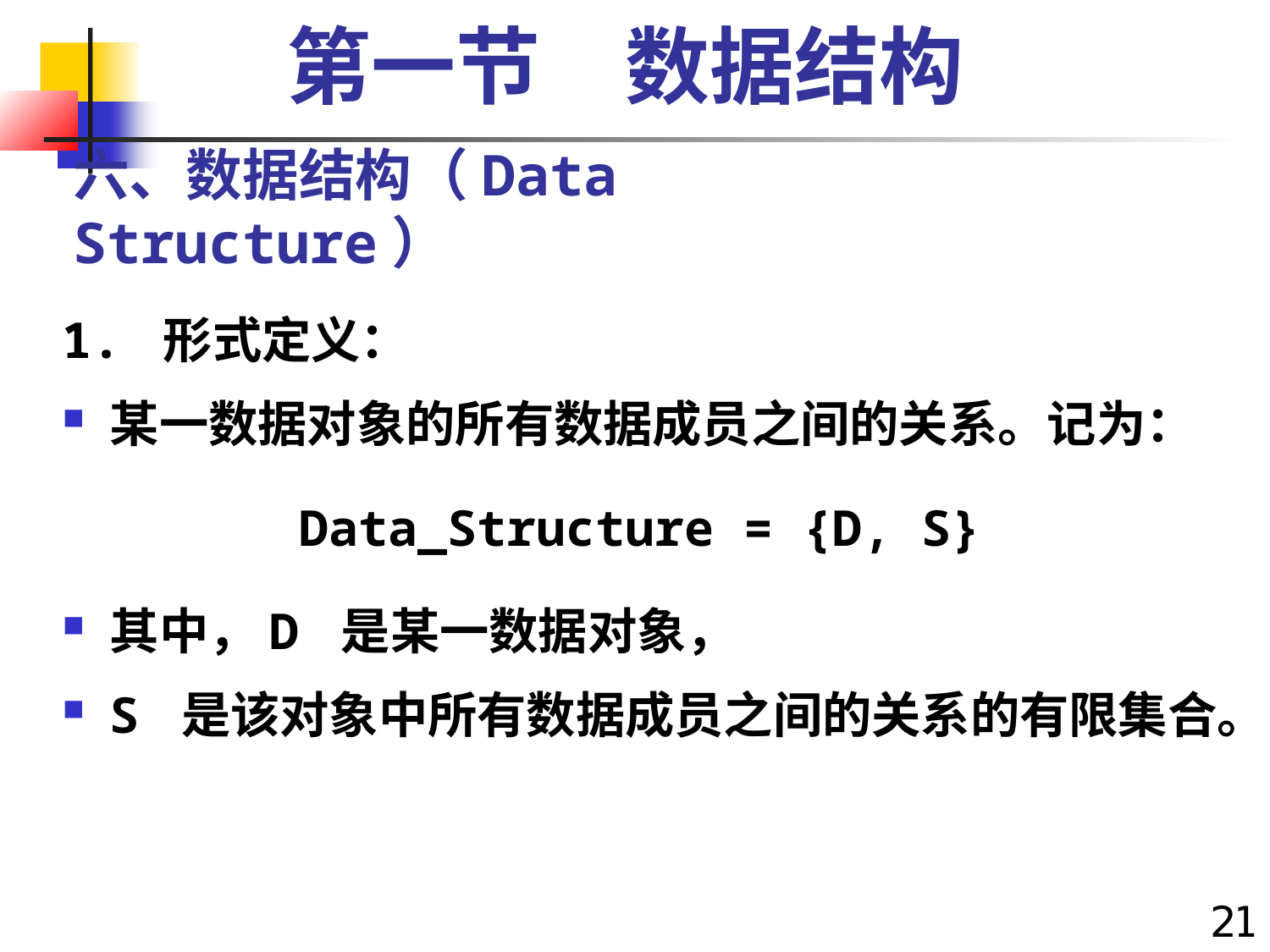

第一节　数据结构
六、数据结构（Data Structure）
1. 形式定义：
某一数据对象的所有数据成员之间的关系。记为：
        Data_Structure = {D, S}
其中，D 是某一数据对象，
S 是该对象中所有数据成员之间的关系的有限集合。
21